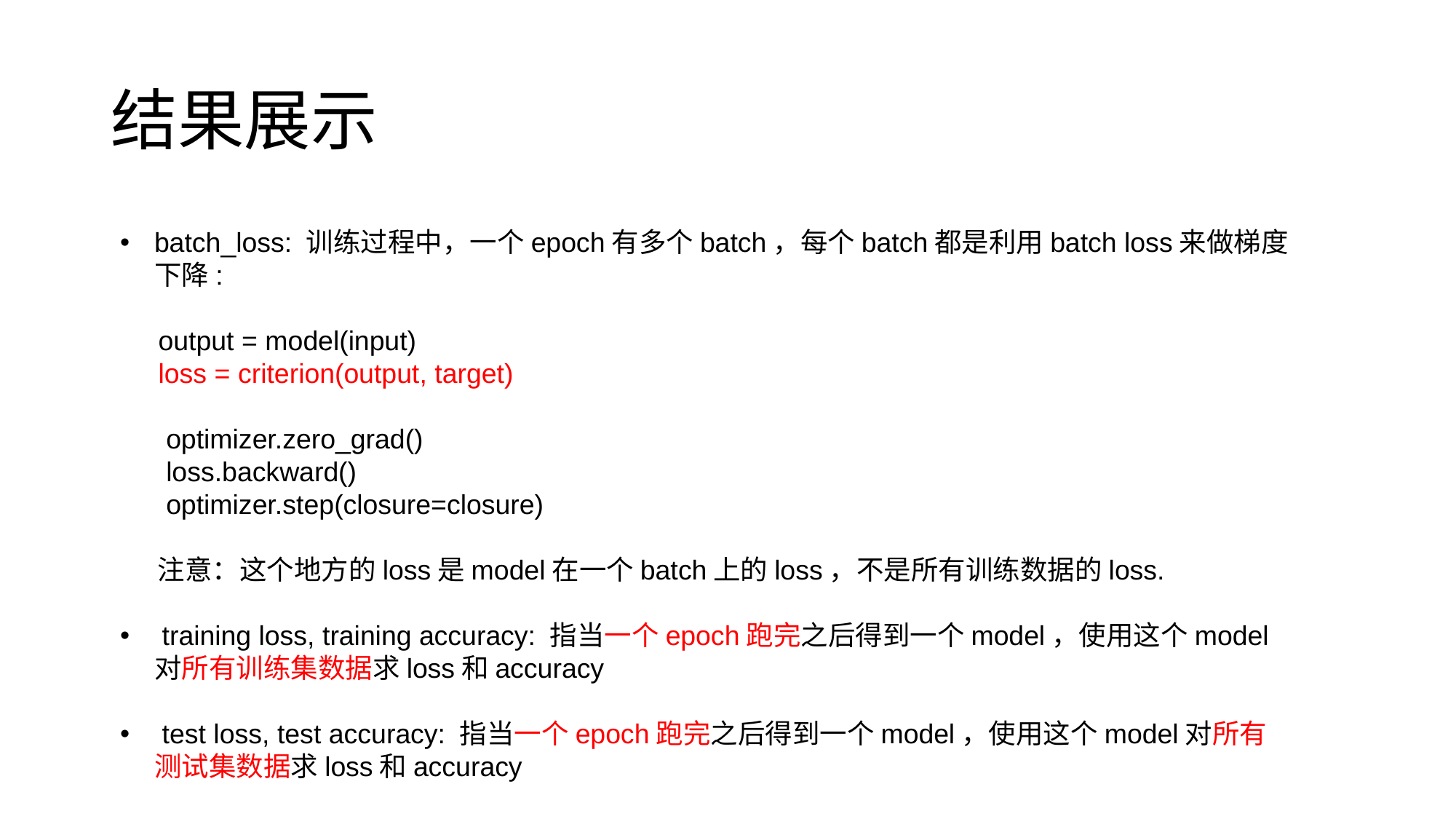

# 结果展示
batch_loss: 训练过程中，一个epoch有多个batch，每个batch都是利用batch loss来做梯度下降:

     output = model(input)
     loss = criterion(output, target)

      optimizer.zero_grad()
      loss.backward()
      optimizer.step(closure=closure)

     注意：这个地方的loss是model在一个batch上的loss，不是所有训练数据的loss.

 training loss, training accuracy: 指当一个epoch跑完之后得到一个model，使用这个model对所有训练集数据求loss和accuracy

 test loss, test accuracy: 指当一个epoch跑完之后得到一个model，使用这个model对所有测试集数据求loss和accuracy